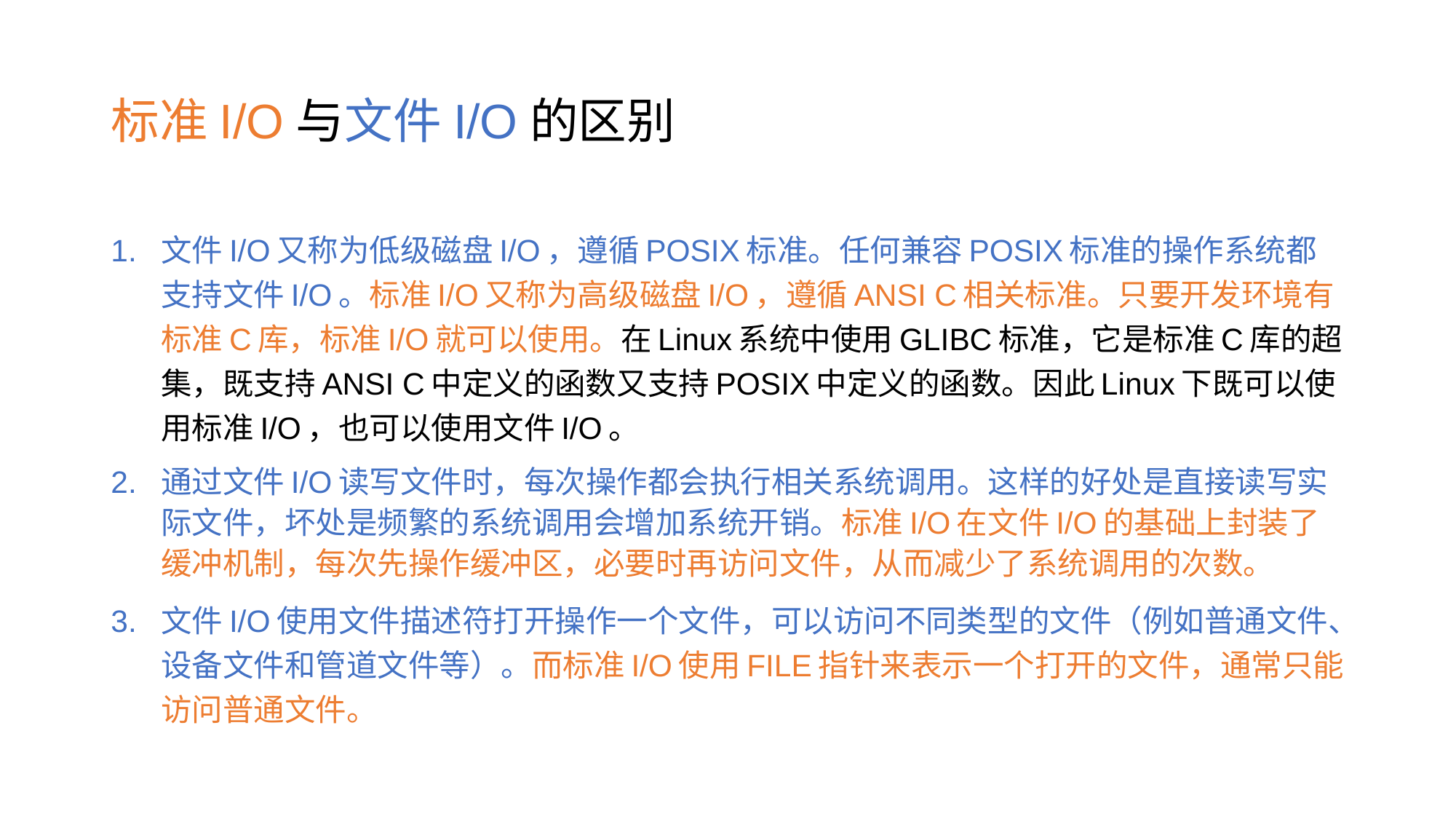

# 标准I/O与文件I/O的区别
文件I/O又称为低级磁盘I/O，遵循POSIX标准。任何兼容POSIX标准的操作系统都支持文件I/O。标准I/O又称为高级磁盘I/O，遵循ANSI C相关标准。只要开发环境有标准C库，标准I/O就可以使用。在Linux系统中使用GLIBC标准，它是标准C库的超集，既支持ANSI C中定义的函数又支持POSIX中定义的函数。因此Linux下既可以使用标准I/O，也可以使用文件I/O。
通过文件I/O读写文件时，每次操作都会执行相关系统调用。这样的好处是直接读写实际文件，坏处是频繁的系统调用会增加系统开销。标准I/O在文件I/O的基础上封装了缓冲机制，每次先操作缓冲区，必要时再访问文件，从而减少了系统调用的次数。
文件I/O使用文件描述符打开操作一个文件，可以访问不同类型的文件（例如普通文件、设备文件和管道文件等）。而标准I/O使用FILE指针来表示一个打开的文件，通常只能访问普通文件。